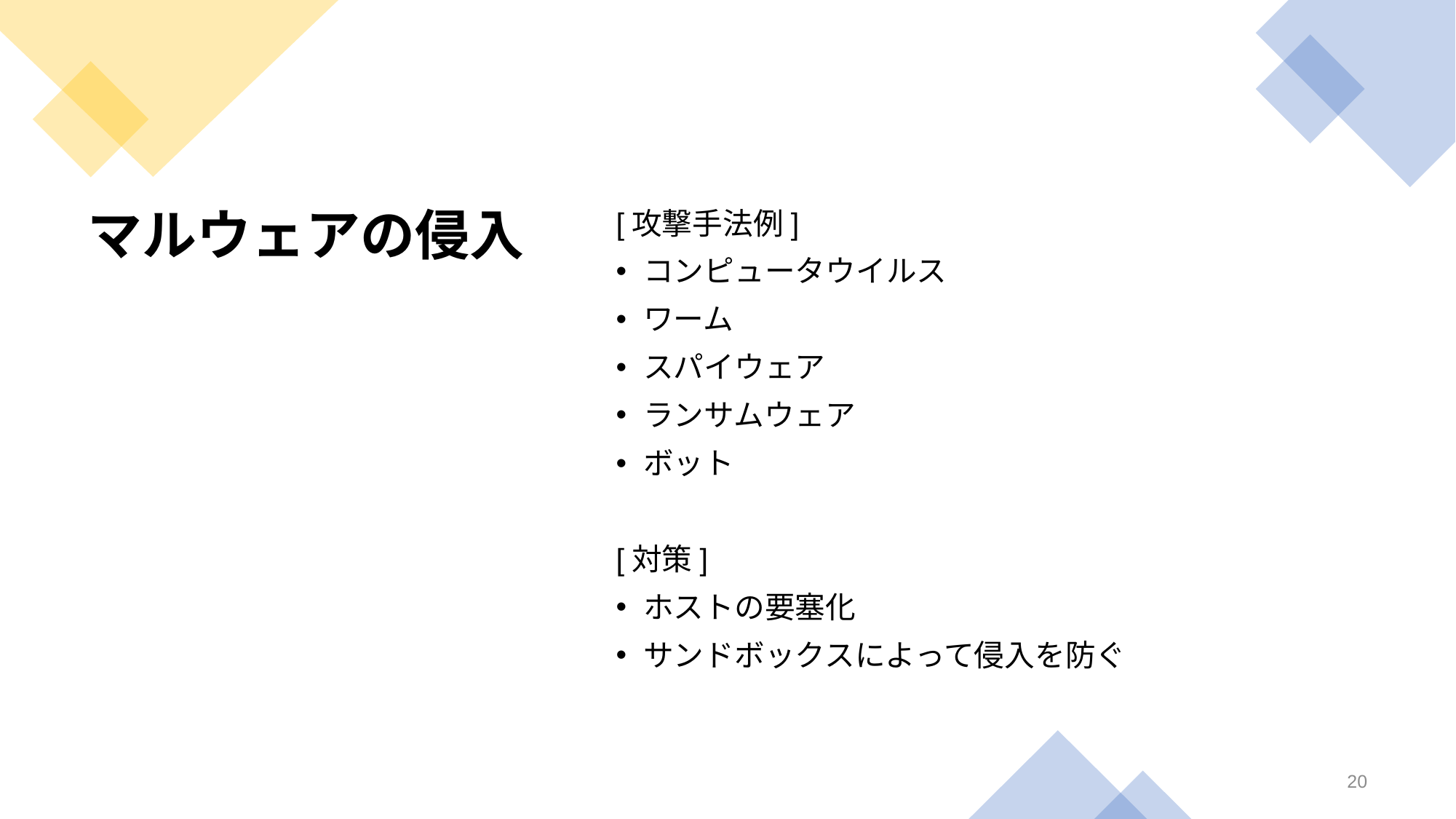

[攻撃手法例]
コンピュータウイルス
ワーム
スパイウェア
ランサムウェア
ボット

[対策]
ホストの要塞化
サンドボックスによって侵入を防ぐ
# マルウェアの侵入

20